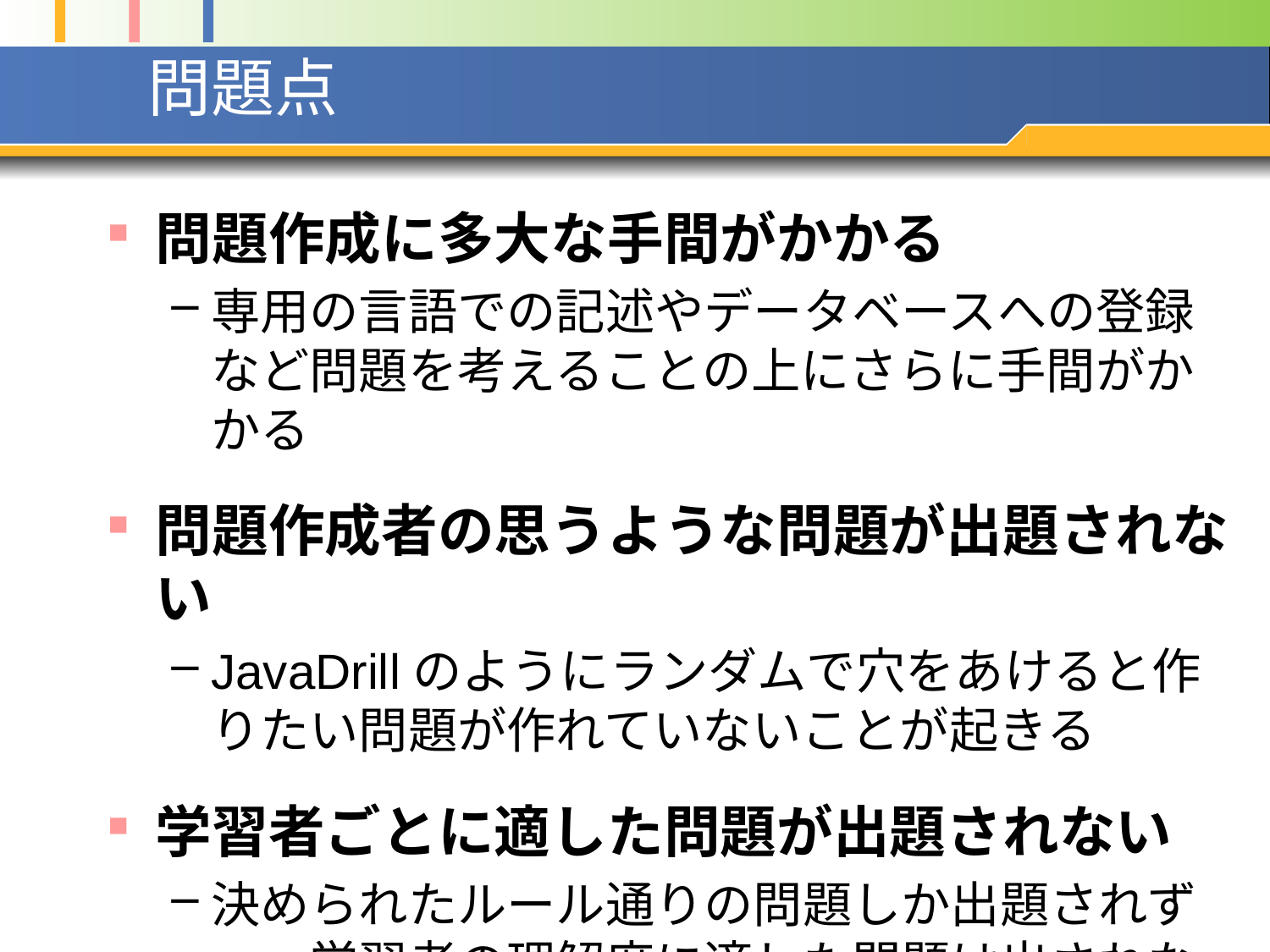

# 問題点
問題作成に多大な手間がかかる
専用の言語での記述やデータベースへの登録など問題を考えることの上にさらに手間がかかる

問題作成者の思うような問題が出題されない
JavaDrillのようにランダムで穴をあけると作りたい問題が作れていないことが起きる

学習者ごとに適した問題が出題されない
決められたルール通りの問題しか出題されず　　学習者の理解度に適した問題は出されない